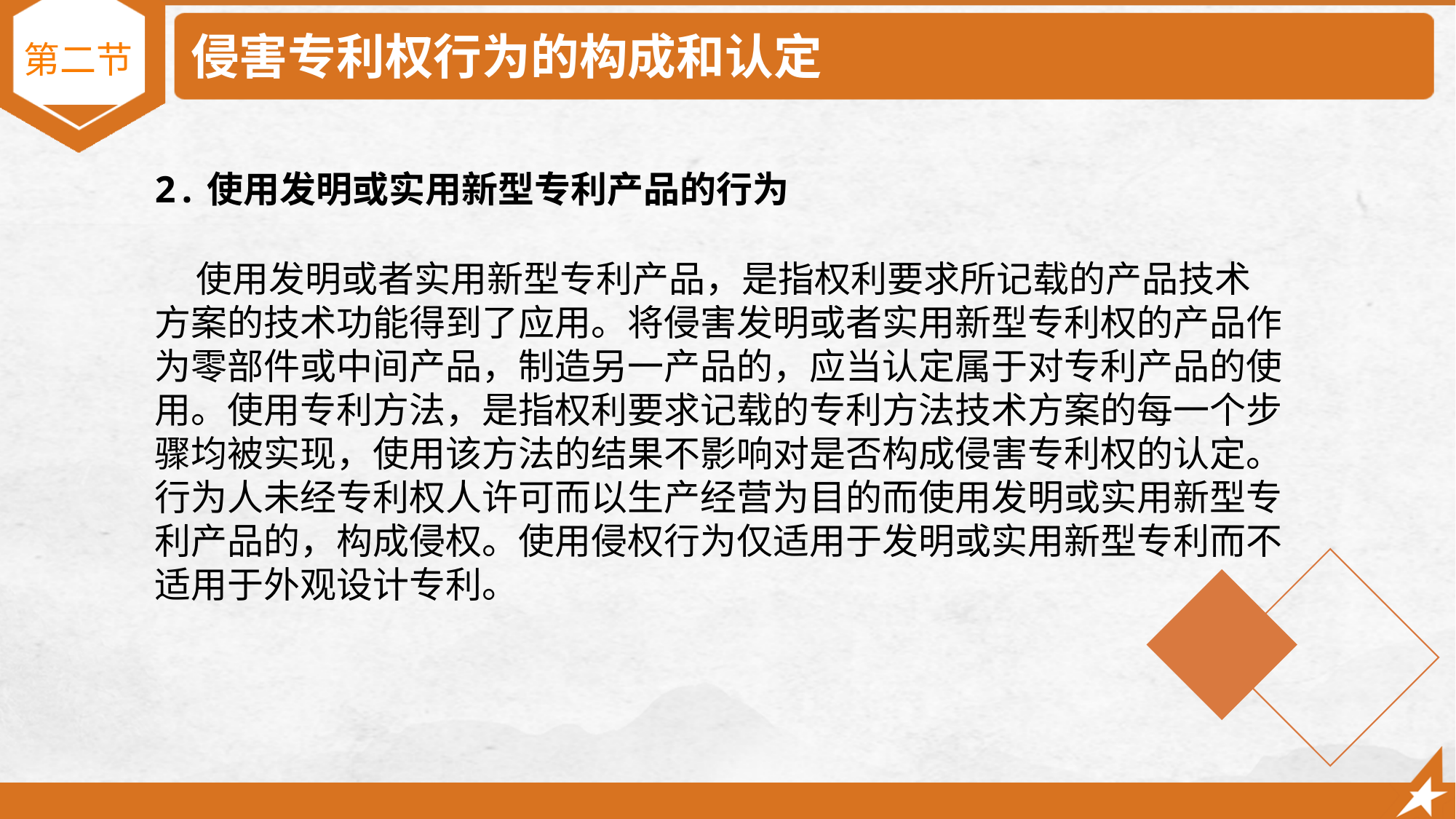

侵害专利权行为的构成和认定
第二节
2.使用发明或实用新型专利产品的行为
    使用发明或者实用新型专利产品，是指权利要求所记载的产品技术方案的技术功能得到了应用。将侵害发明或者实用新型专利权的产品作为零部件或中间产品，制造另一产品的，应当认定属于对专利产品的使用。使用专利方法，是指权利要求记载的专利方法技术方案的每一个步骤均被实现，使用该方法的结果不影响对是否构成侵害专利权的认定。行为人未经专利权人许可而以生产经营为目的而使用发明或实用新型专利产品的，构成侵权。使用侵权行为仅适用于发明或实用新型专利而不适用于外观设计专利。